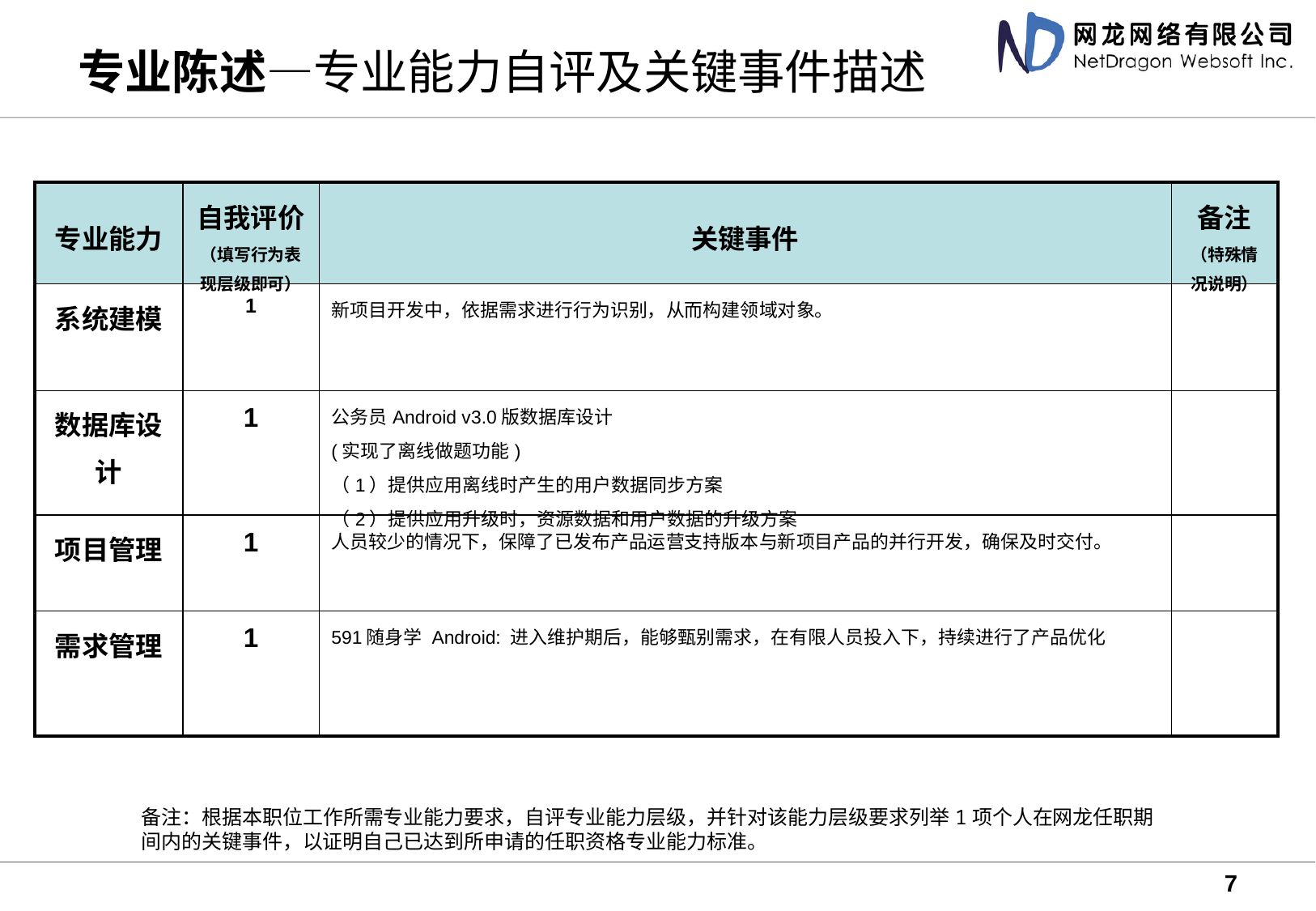

# 专业陈述—专业能力自评及关键事件描述
| 专业能力 | 自我评价 （填写行为表现层级即可） | 关键事件 | 备注 （特殊情况说明） |
| --- | --- | --- | --- |
| 系统建模 | 1 | 新项目开发中，依据需求进行行为识别，从而构建领域对象。 |  |
| 数据库设计 | 1 | 公务员Android v3.0版数据库设计 (实现了离线做题功能) （1）提供应用离线时产生的用户数据同步方案 （2）提供应用升级时，资源数据和用户数据的升级方案 |  |
| 项目管理 | 1 | 人员较少的情况下，保障了已发布产品运营支持版本与新项目产品的并行开发，确保及时交付。 |  |
| 需求管理 | 1 | 591随身学 Android: 进入维护期后，能够甄别需求，在有限人员投入下，持续进行了产品优化 |  |
备注：根据本职位工作所需专业能力要求，自评专业能力层级，并针对该能力层级要求列举1项个人在网龙任职期间内的关键事件，以证明自己已达到所申请的任职资格专业能力标准。
7